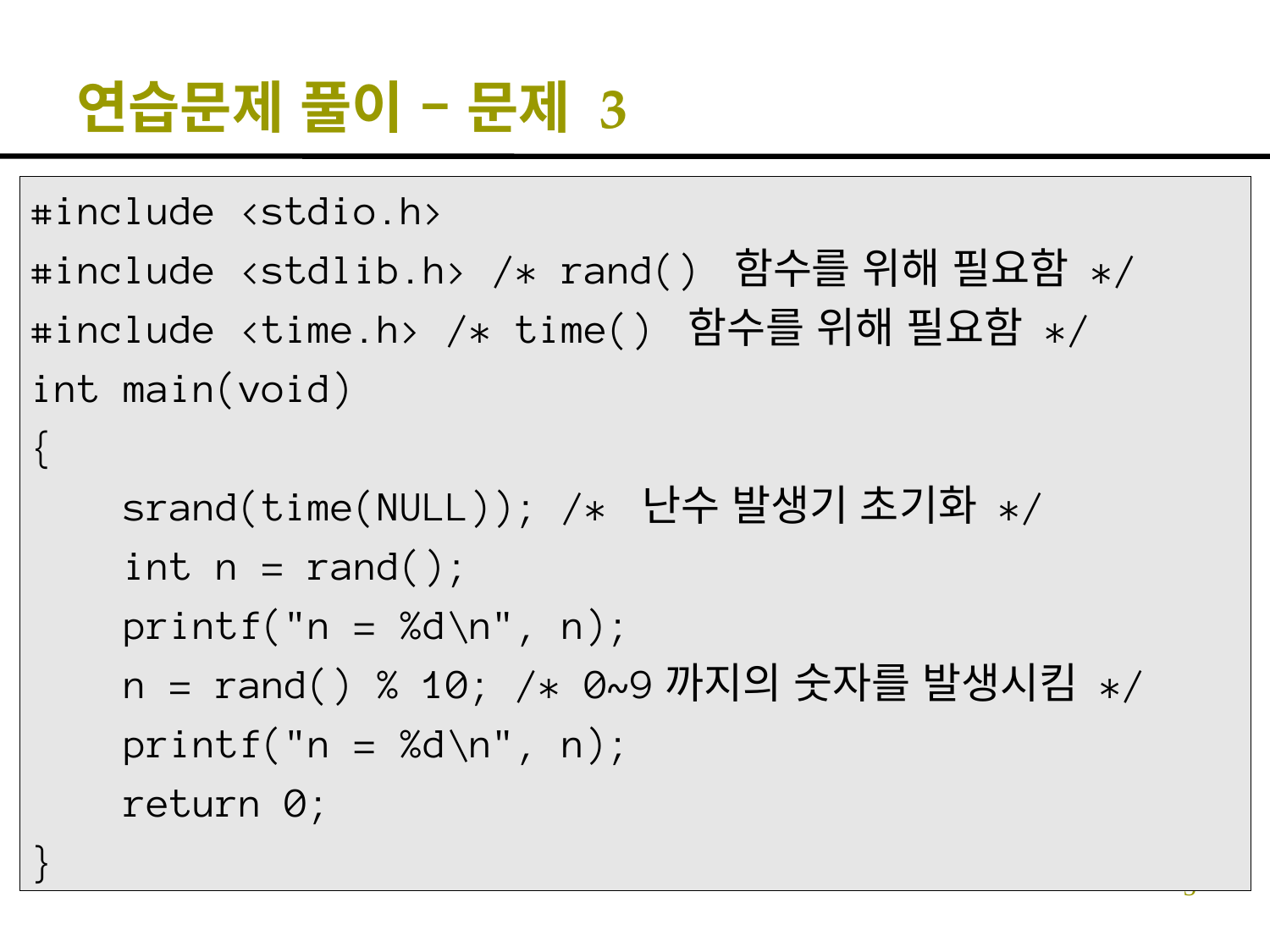

# 연습문제 풀이 – 문제 3
#include <stdio.h>
#include <stdlib.h> /* rand() 함수를 위해 필요함 */
#include <time.h> /* time() 함수를 위해 필요함 */
int main(void)
{
    srand(time(NULL)); /* 난수 발생기 초기화 */
    int n = rand();
    printf("n = %d\n", n);
    n = rand() % 10; /* 0~9까지의 숫자를 발생시킴 */
    printf("n = %d\n", n);
    return 0;
}